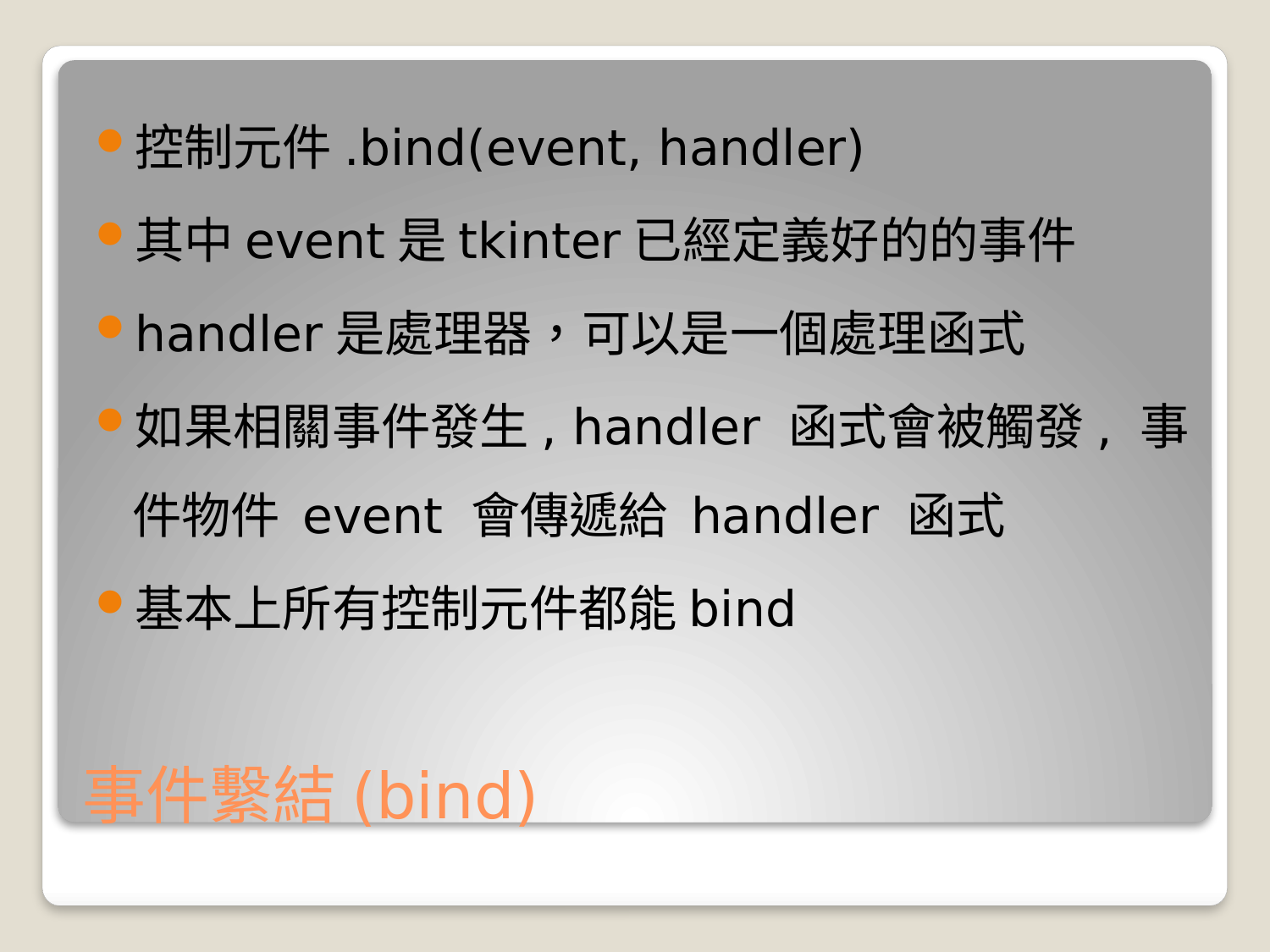

控制元件.bind(event, handler)
其中event是tkinter已經定義好的的事件
handler是處理器，可以是一個處理函式
如果相關事件發生, handler 函式會被觸發, 事件物件 event 會傳遞給 handler 函式
基本上所有控制元件都能bind
# 事件繫結(bind)